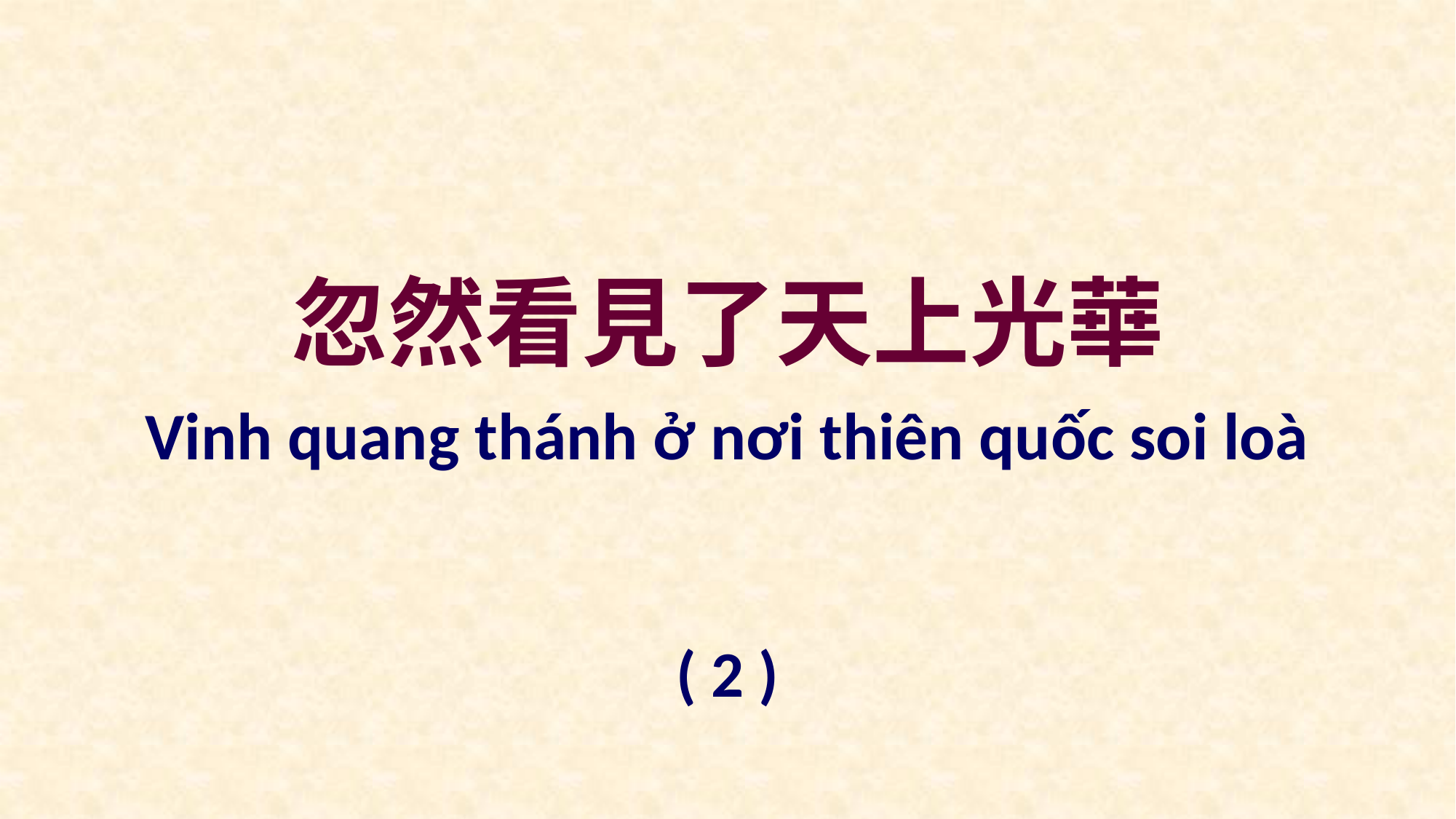

忽然看見了天上光華
Vinh quang thánh ở nơi thiên quốc soi loà
( 2 )